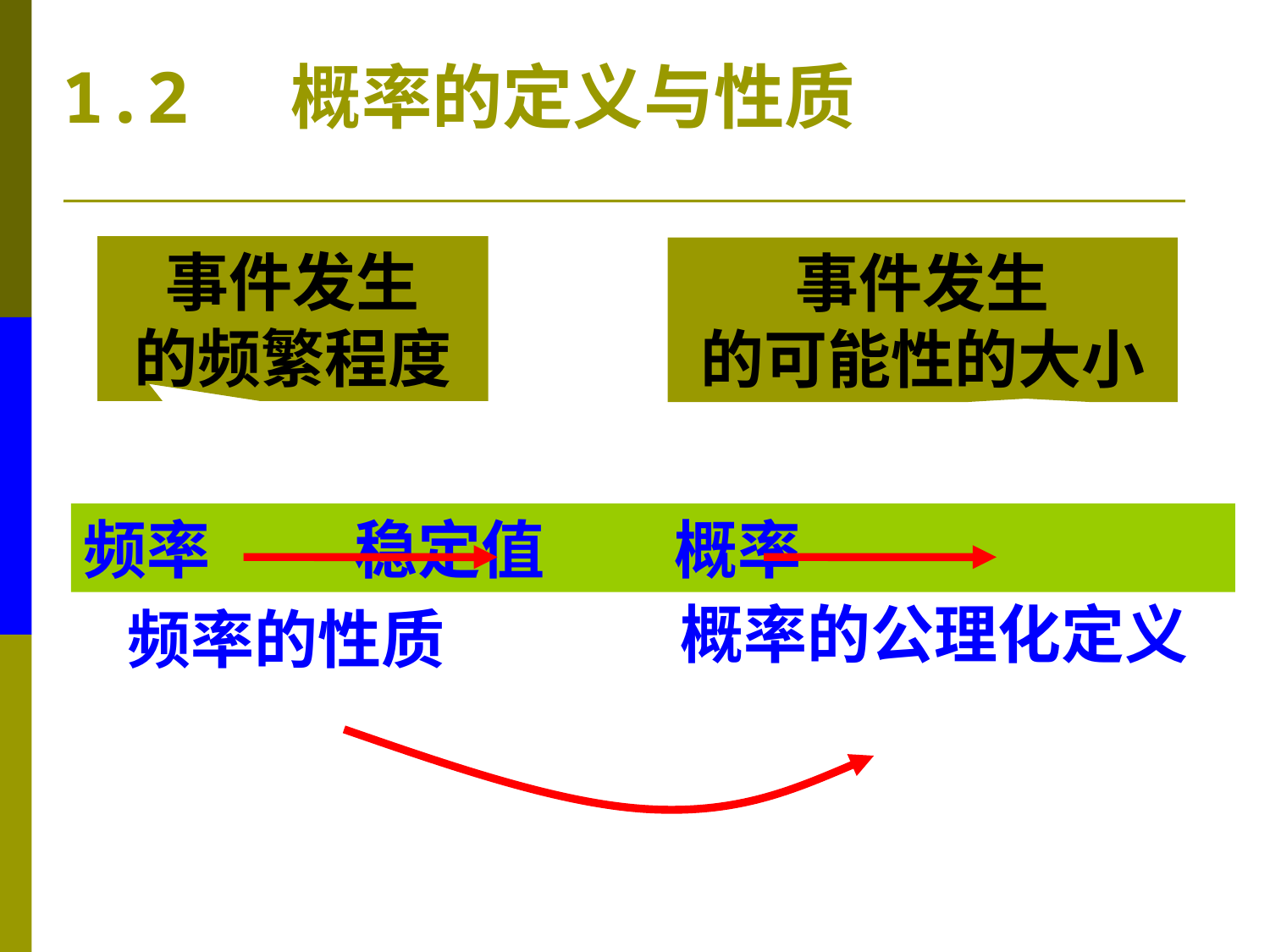

1.2  概率的定义与性质
事件发生
的频繁程度
事件发生
的可能性的大小
频率          稳定值         概率

概率的公理化定义
频率的性质